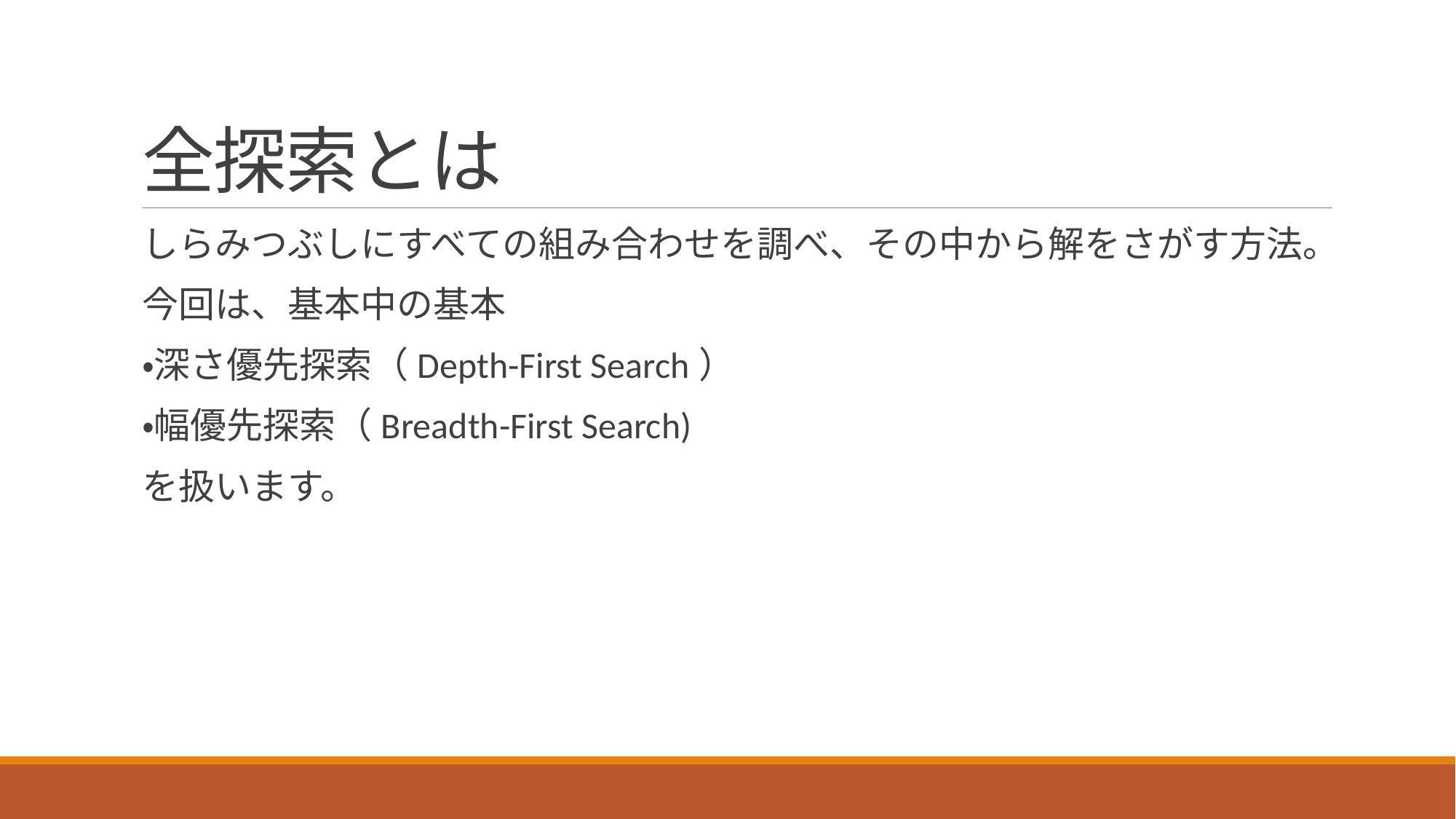

# 全探索とは
しらみつぶしにすべての組み合わせを調べ、その中から解をさがす方法。
今回は、基本中の基本
・深さ優先探索（Depth-First Search）
・幅優先探索（Breadth-First Search)
を扱います。